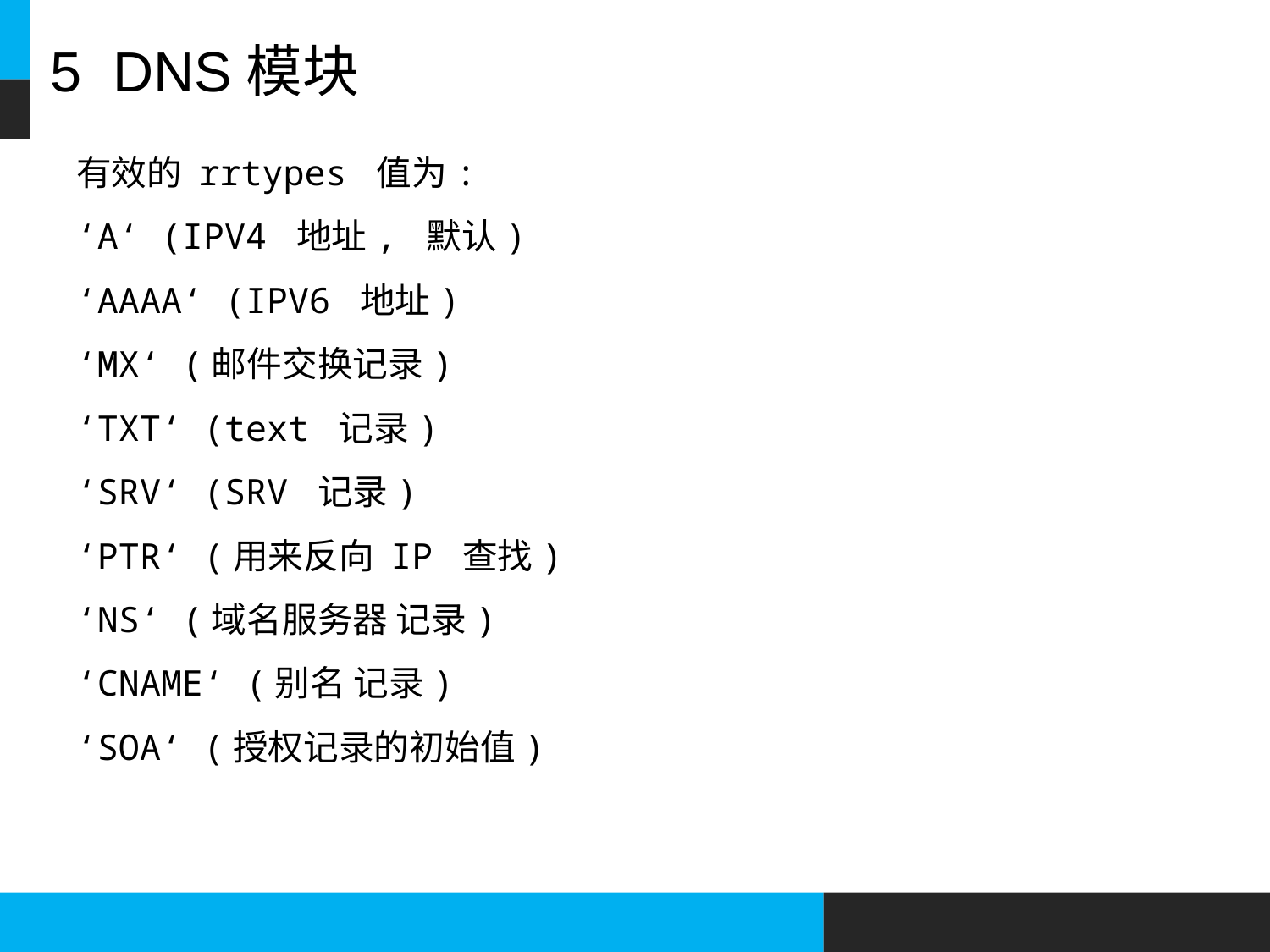

# 5  DNS模块
有效的 rrtypes 值为:
‘A‘ (IPV4 地址, 默认)
‘AAAA‘ (IPV6 地址)
‘MX‘ (邮件交换记录)
‘TXT‘ (text 记录)
‘SRV‘ (SRV 记录)
‘PTR‘ (用来反向 IP 查找)
‘NS‘ (域名服务器 记录)
‘CNAME‘ (别名 记录)
‘SOA‘ (授权记录的初始值)